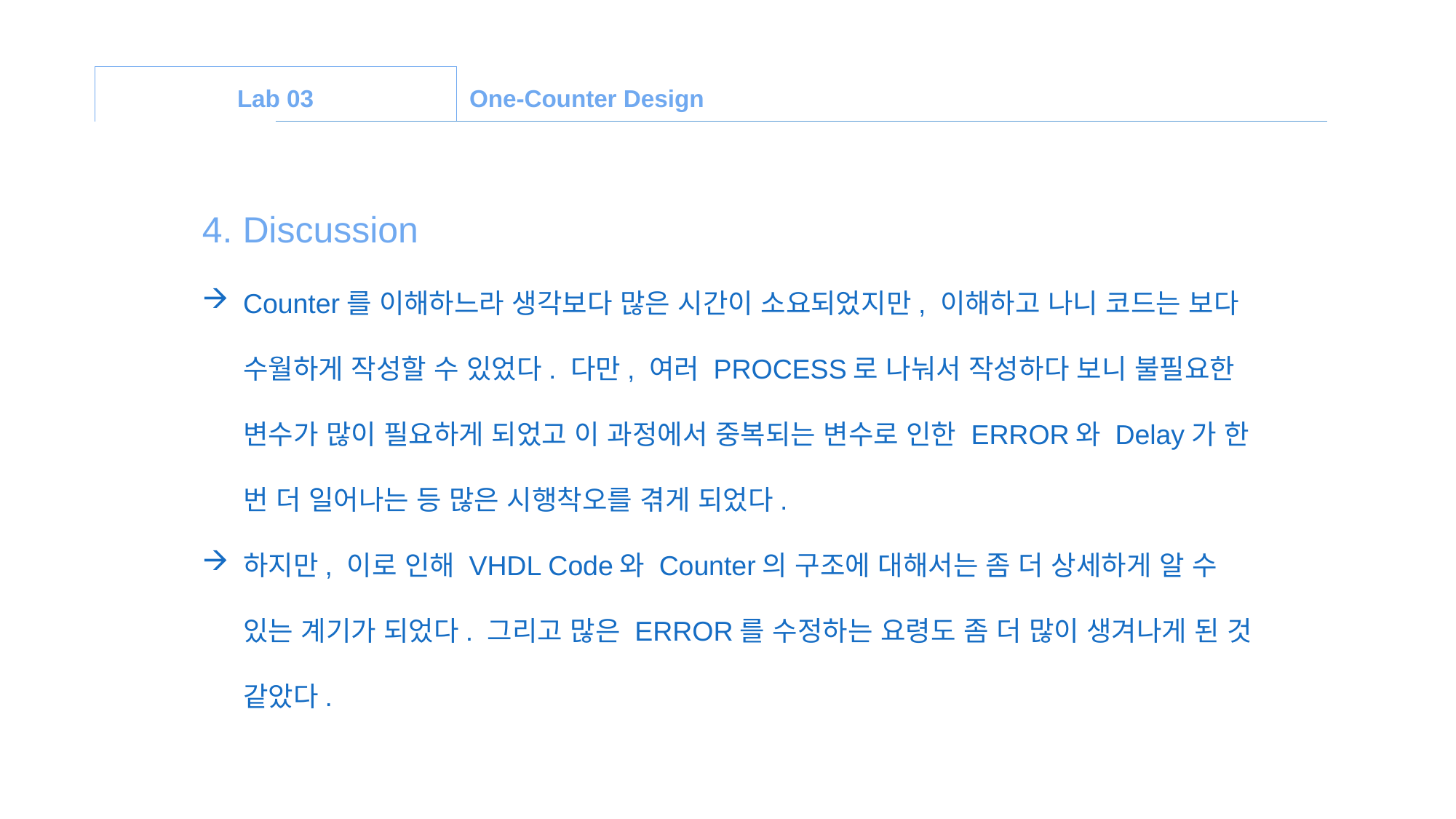

Lab 03
One-Counter Design
4. Discussion
Counter를 이해하느라 생각보다 많은 시간이 소요되었지만, 이해하고 나니 코드는 보다 수월하게 작성할 수 있었다. 다만, 여러 PROCESS로 나눠서 작성하다 보니 불필요한 변수가 많이 필요하게 되었고 이 과정에서 중복되는 변수로 인한 ERROR와 Delay가 한 번 더 일어나는 등 많은 시행착오를 겪게 되었다.
하지만, 이로 인해 VHDL Code와 Counter의 구조에 대해서는 좀 더 상세하게 알 수 있는 계기가 되었다. 그리고 많은 ERROR를 수정하는 요령도 좀 더 많이 생겨나게 된 것 같았다.